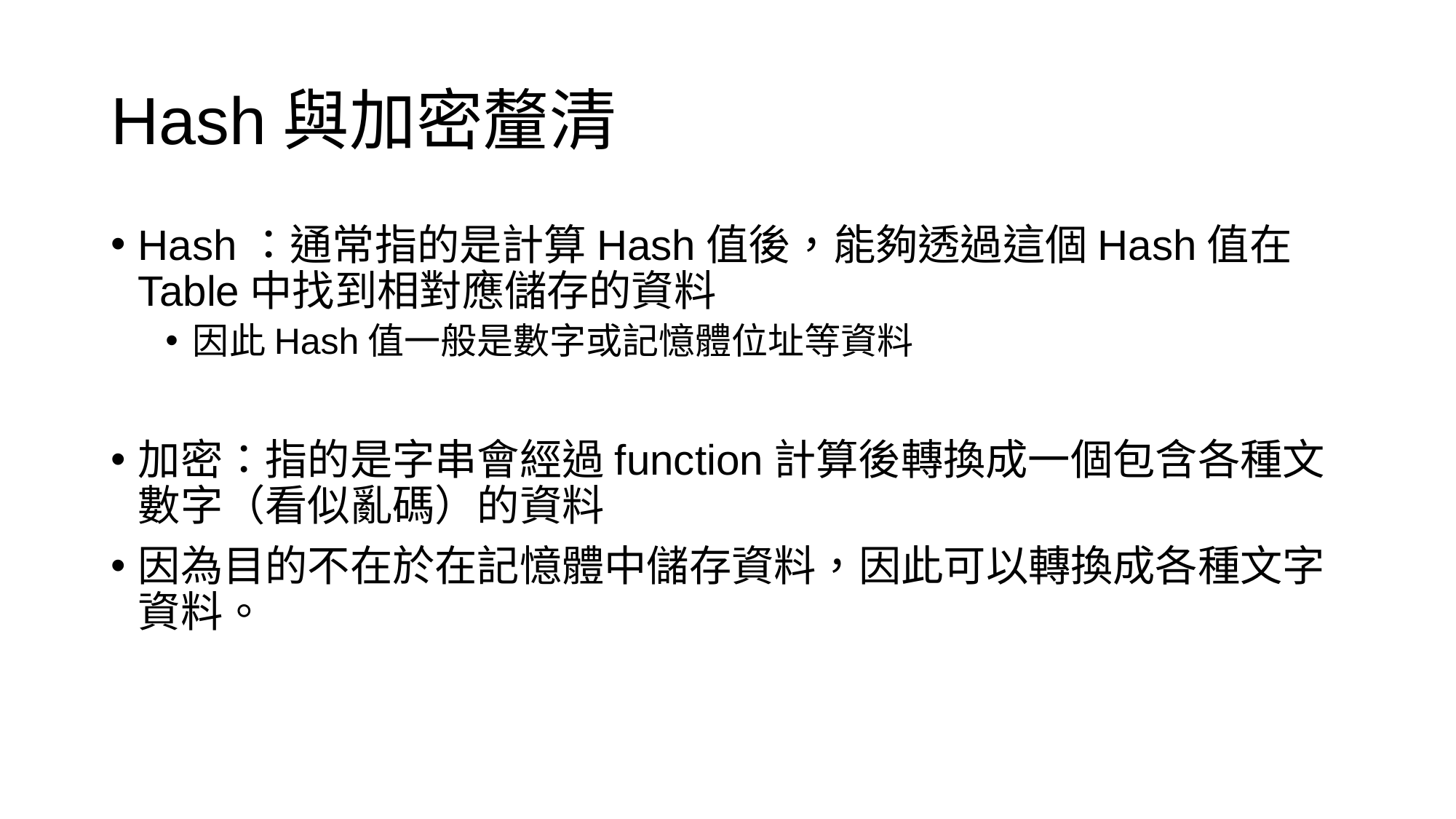

# Hash與加密釐清
Hash：通常指的是計算Hash值後，能夠透過這個Hash值在Table中找到相對應儲存的資料
因此Hash值一般是數字或記憶體位址等資料

加密：指的是字串會經過function計算後轉換成一個包含各種文數字（看似亂碼）的資料
因為目的不在於在記憶體中儲存資料，因此可以轉換成各種文字資料。